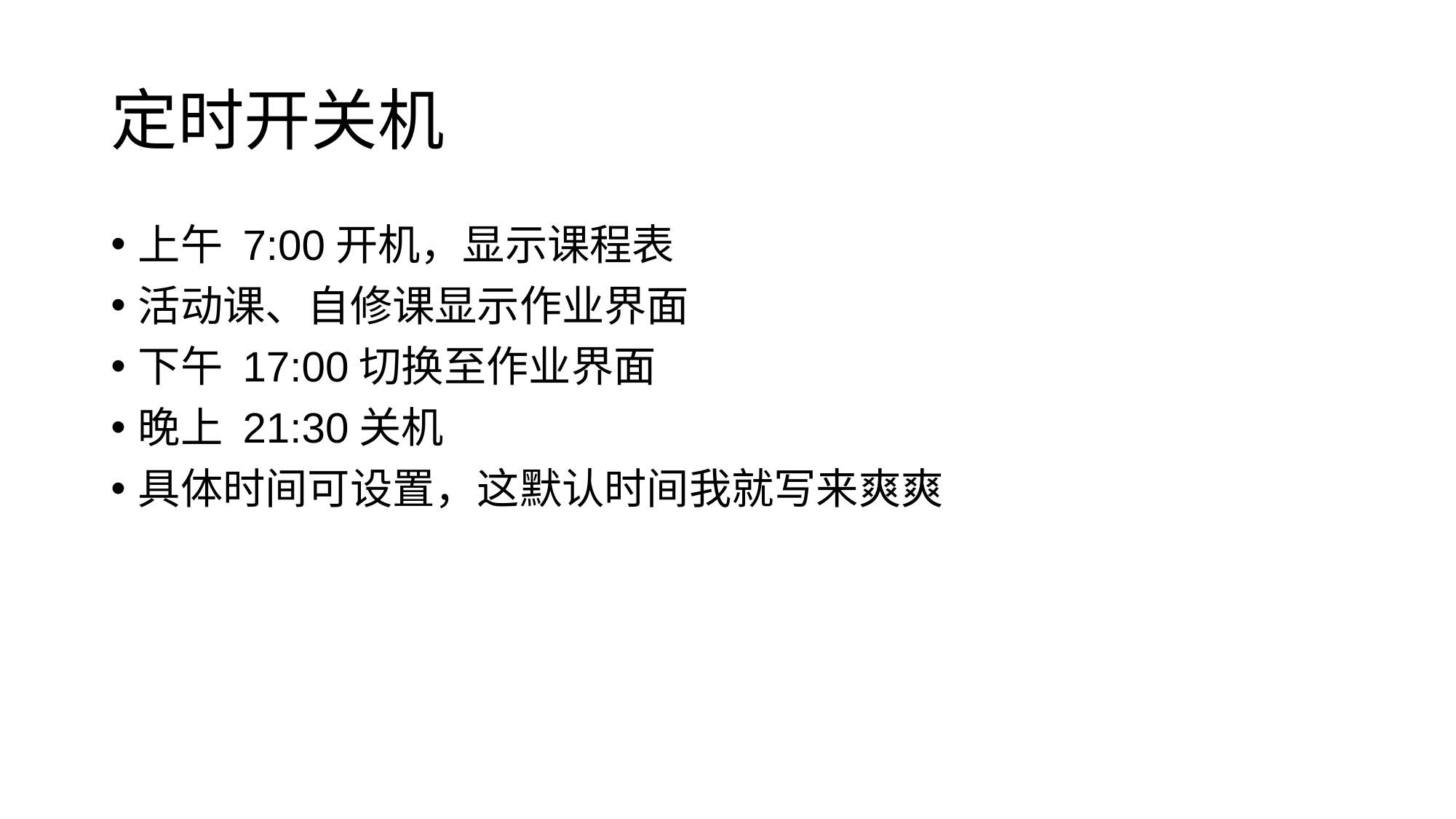

# 定时开关机
上午 7:00开机，显示课程表
活动课、自修课显示作业界面
下午 17:00切换至作业界面
晚上 21:30关机
具体时间可设置，这默认时间我就写来爽爽